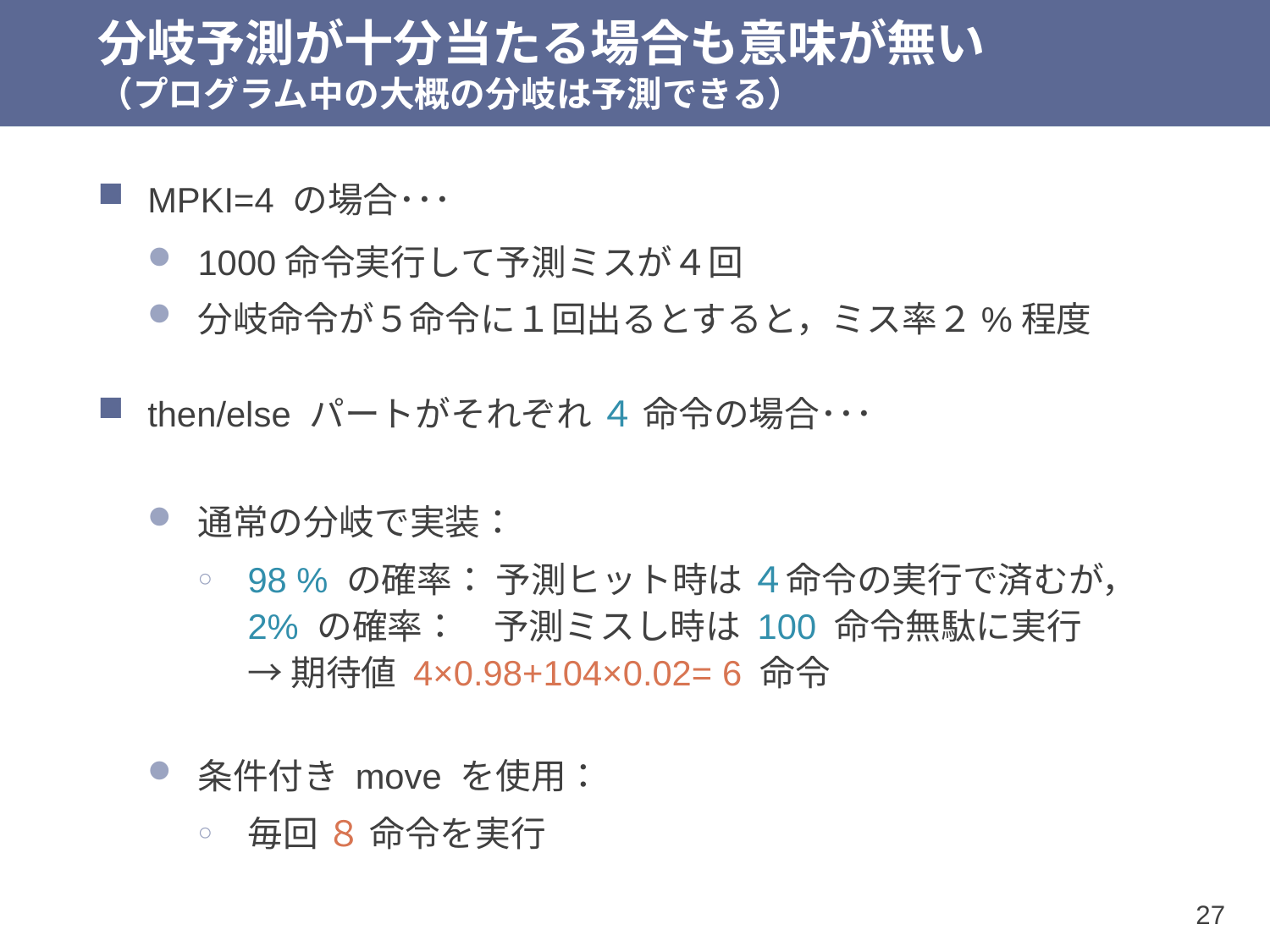

# 分岐予測が十分当たる場合も意味が無い （プログラム中の大概の分岐は予測できる）
MPKI=4 の場合･･･
1000命令実行して予測ミスが４回
分岐命令が５命令に１回出るとすると，ミス率２%程度
then/else パートがそれぞれ ４ 命令の場合･･･
通常の分岐で実装：
98 % の確率： 予測ヒット時は ４命令の実行で済むが，
2% の確率：　予測ミスし時は 100 命令無駄に実行
→ 期待値 4×0.98+104×0.02= 6 命令
条件付き move を使用：
毎回 ８ 命令を実行